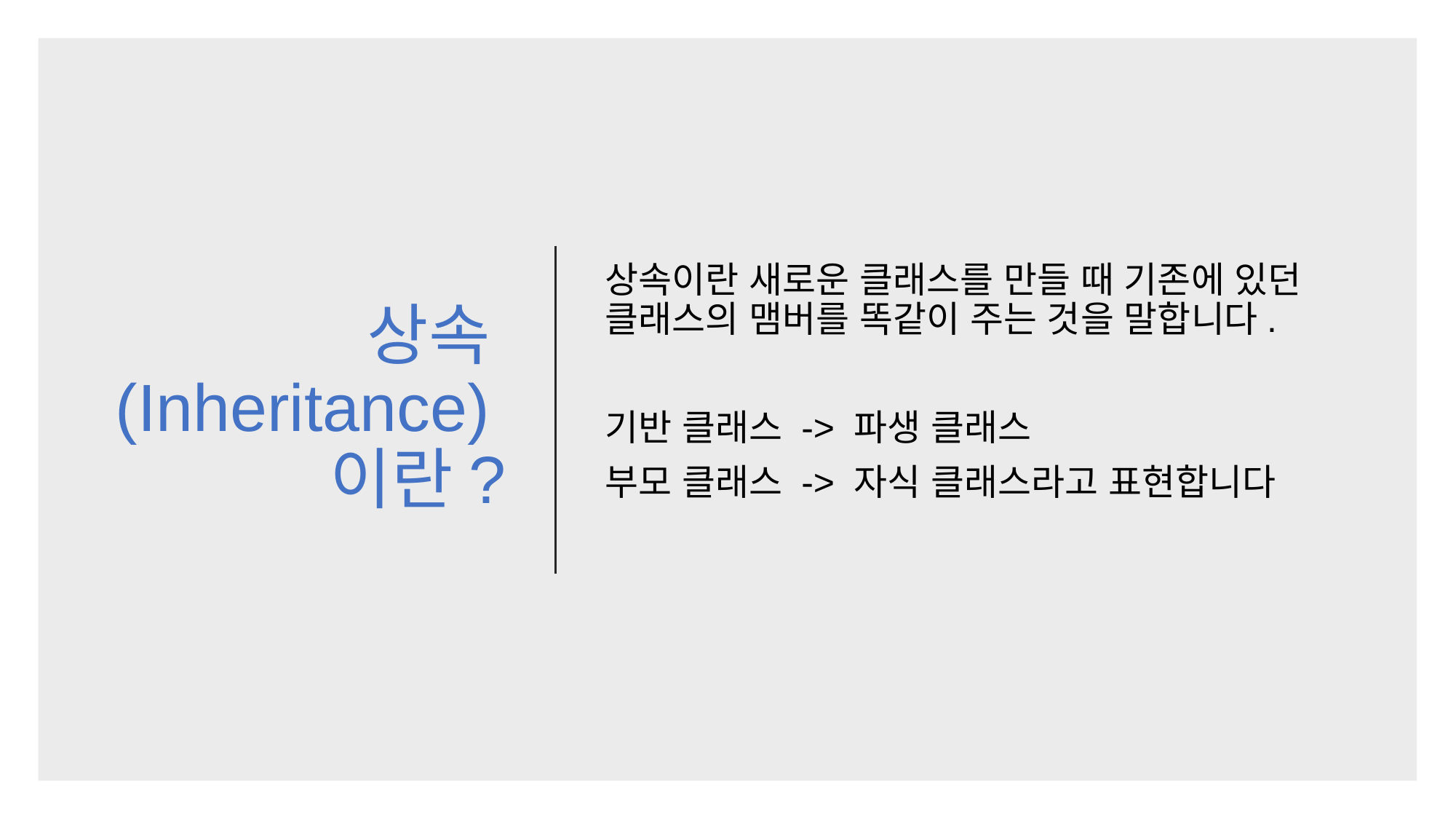

# 상속(Inheritance)이란?
상속이란 새로운 클래스를 만들 때 기존에 있던 클래스의 맴버를 똑같이 주는 것을 말합니다.

기반 클래스 -> 파생 클래스
부모 클래스 -> 자식 클래스라고 표현합니다